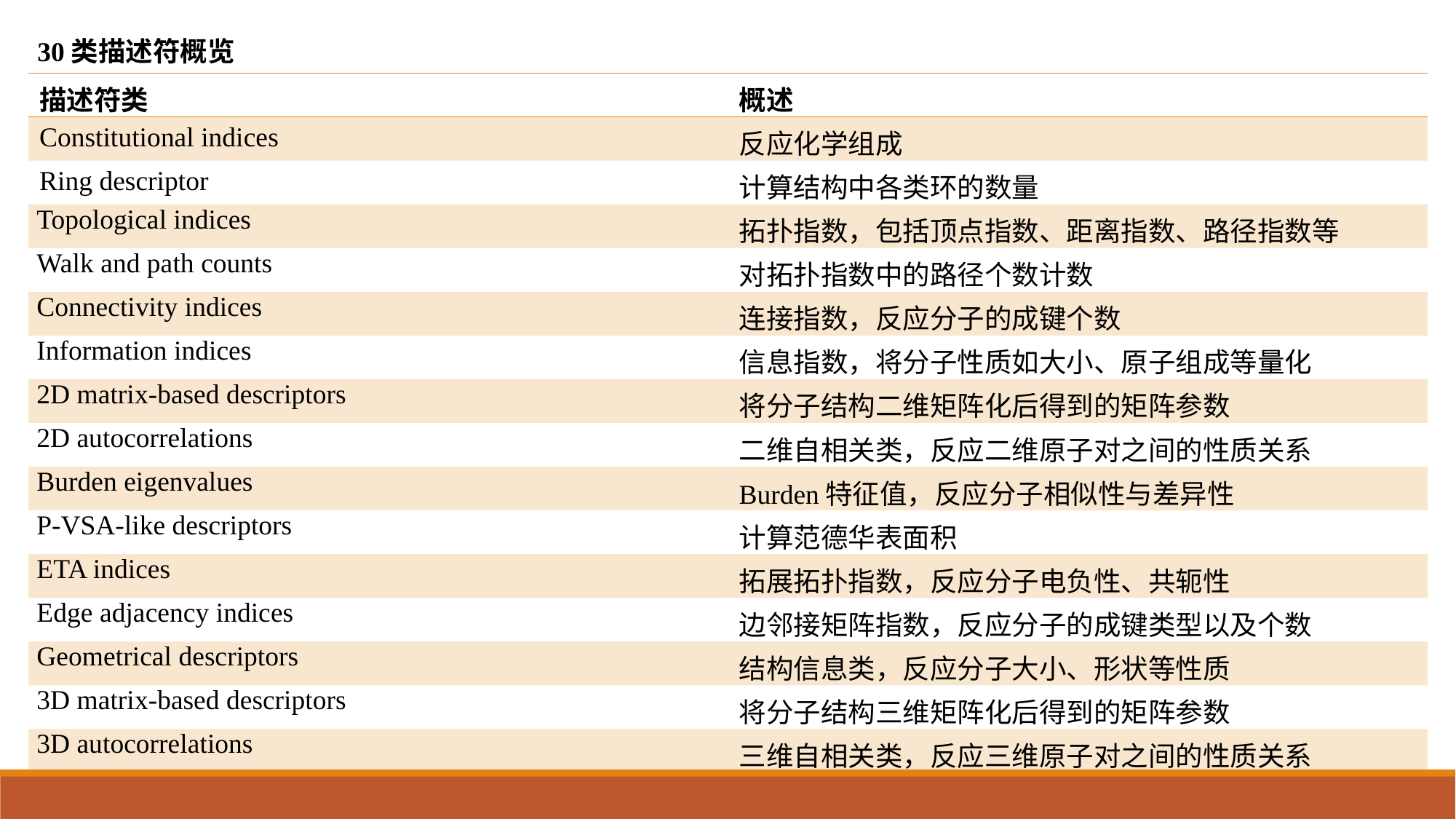

30类描述符概览
| 描述符类 | 概述 |
| --- | --- |
| Constitutional indices | 反应化学组成 |
| Ring descriptor | 计算结构中各类环的数量 |
| Topological indices | 拓扑指数，包括顶点指数、距离指数、路径指数等 |
| Walk and path counts | 对拓扑指数中的路径个数计数 |
| Connectivity indices | 连接指数，反应分子的成键个数 |
| Information indices | 信息指数，将分子性质如大小、原子组成等量化 |
| 2D matrix-based descriptors | 将分子结构二维矩阵化后得到的矩阵参数 |
| 2D autocorrelations | 二维自相关类，反应二维原子对之间的性质关系 |
| Burden eigenvalues | Burden特征值，反应分子相似性与差异性 |
| P-VSA-like descriptors | 计算范德华表面积 |
| ETA indices | 拓展拓扑指数，反应分子电负性、共轭性 |
| Edge adjacency indices | 边邻接矩阵指数，反应分子的成键类型以及个数 |
| Geometrical descriptors | 结构信息类，反应分子大小、形状等性质 |
| 3D matrix-based descriptors | 将分子结构三维矩阵化后得到的矩阵参数 |
| 3D autocorrelations | 三维自相关类，反应三维原子对之间的性质关系 |